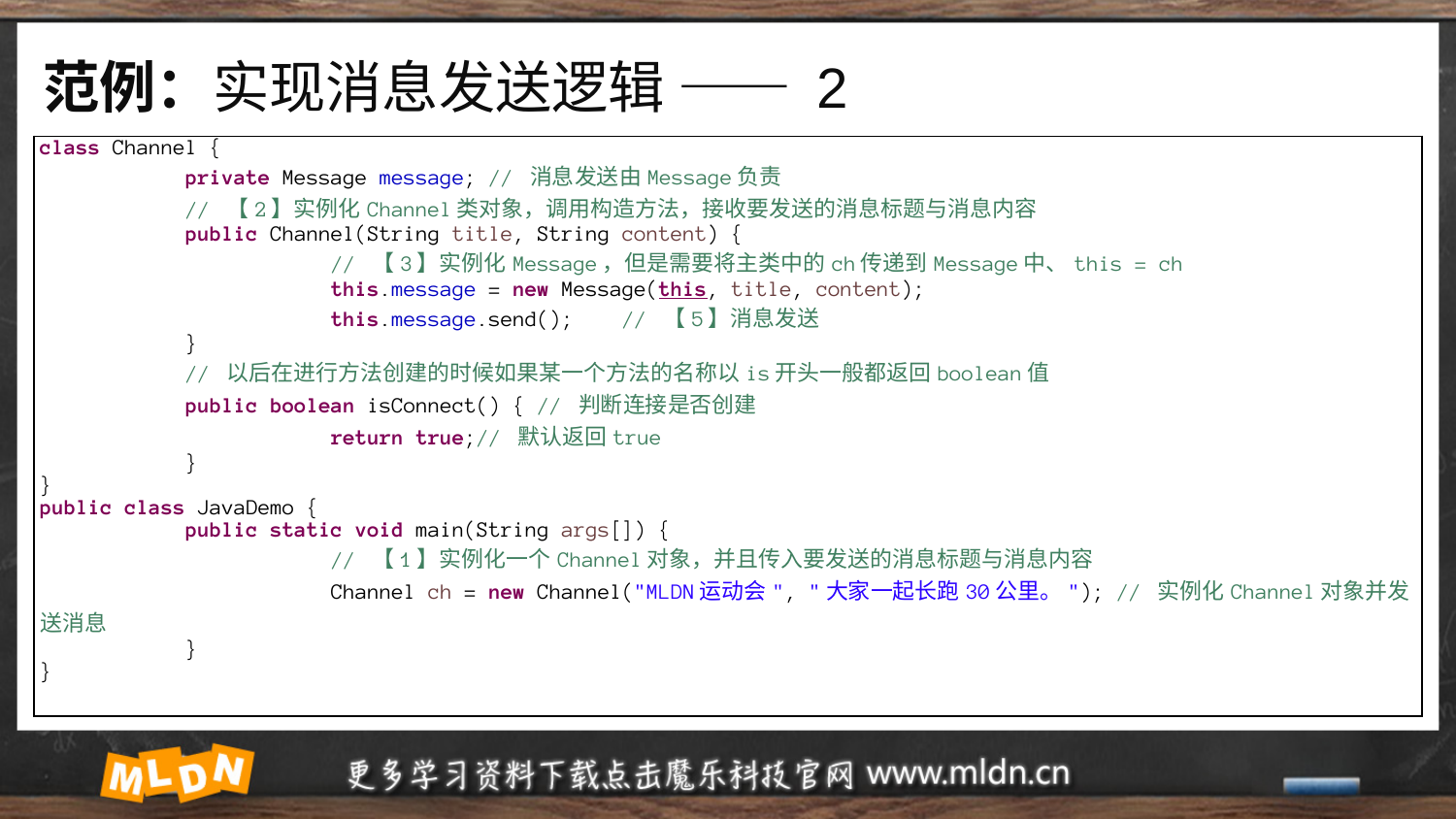

# 范例：实现消息发送逻辑 —— 2
| class Channel { private Message message; // 消息发送由Message负责 // 【2】实例化Channel类对象，调用构造方法，接收要发送的消息标题与消息内容 public Channel(String title, String content) { // 【3】实例化Message，但是需要将主类中的ch传递到Message中、this = ch this.message = new Message(this, title, content); this.message.send(); // 【5】消息发送 } // 以后在进行方法创建的时候如果某一个方法的名称以is开头一般都返回boolean值 public boolean isConnect() { // 判断连接是否创建 return true;// 默认返回true } } public class JavaDemo { public static void main(String args[]) { // 【1】实例化一个Channel对象，并且传入要发送的消息标题与消息内容 Channel ch = new Channel("MLDN运动会", "大家一起长跑30公里。"); // 实例化Channel对象并发送消息 } } |
| --- |